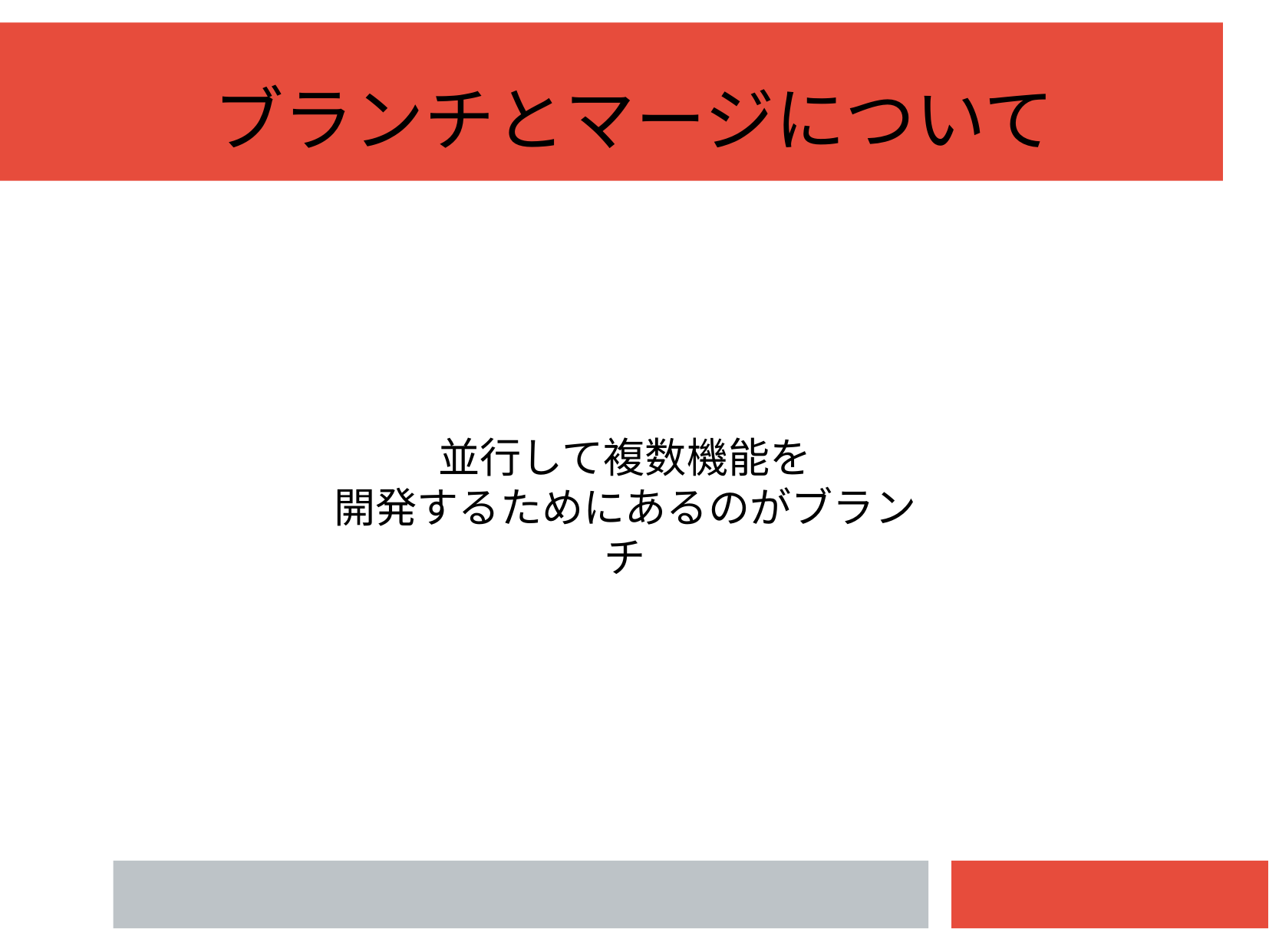

ブランチとマージについて

並行して複数機能を
開発するためにあるのがブランチ